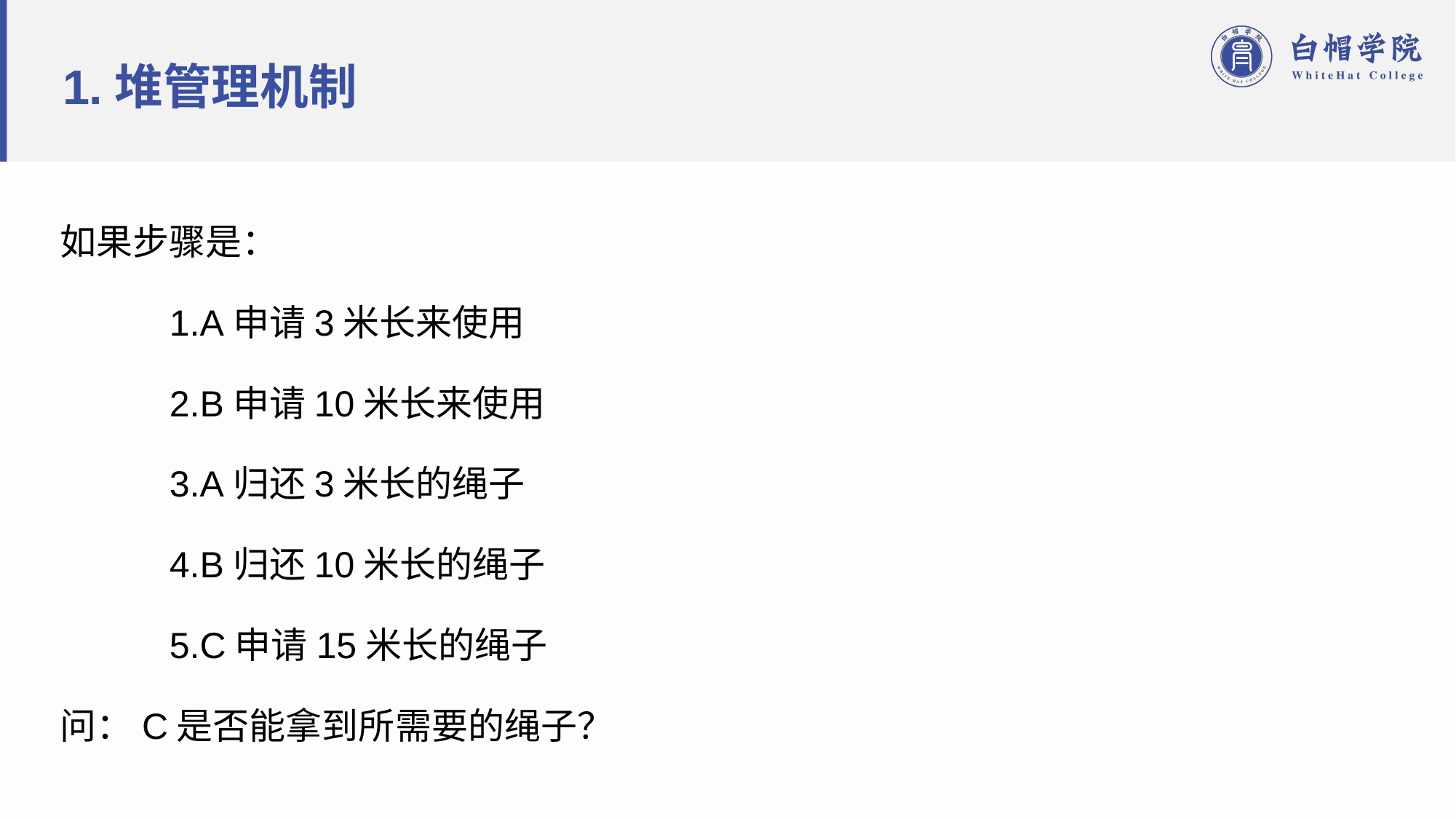

# 1.堆管理机制
如果步骤是：
	1.A申请3米长来使用
	2.B申请10米长来使用
	3.A归还3米长的绳子
	4.B归还10米长的绳子
	5.C申请15米长的绳子
问：C是否能拿到所需要的绳子？